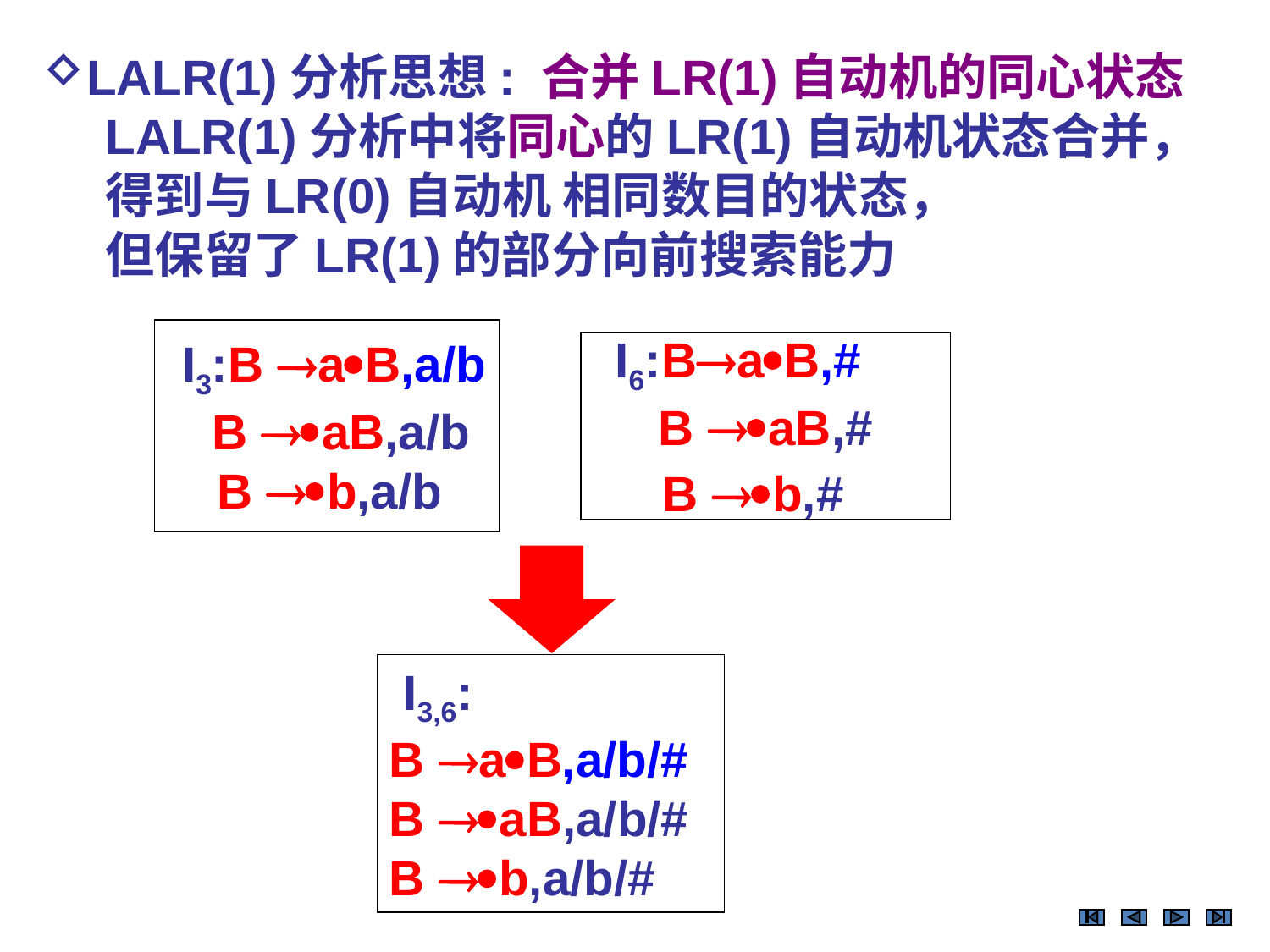

LALR(1)分析思想: 合并LR(1)自动机的同心状态
LALR(1)分析中将同心的LR(1)自动机状态合并，
得到与LR(0)自动机 相同数目的状态，
但保留了LR(1)的部分向前搜索能力
  I3:B →a•B,a/b
  B →•aB,a/b
  B →•b,a/b
I6:B→a•B,#
B →•aB,#
B →•b,#

 I3,6:
B →a•B,a/b/#
B →•aB,a/b/#
B →•b,a/b/#